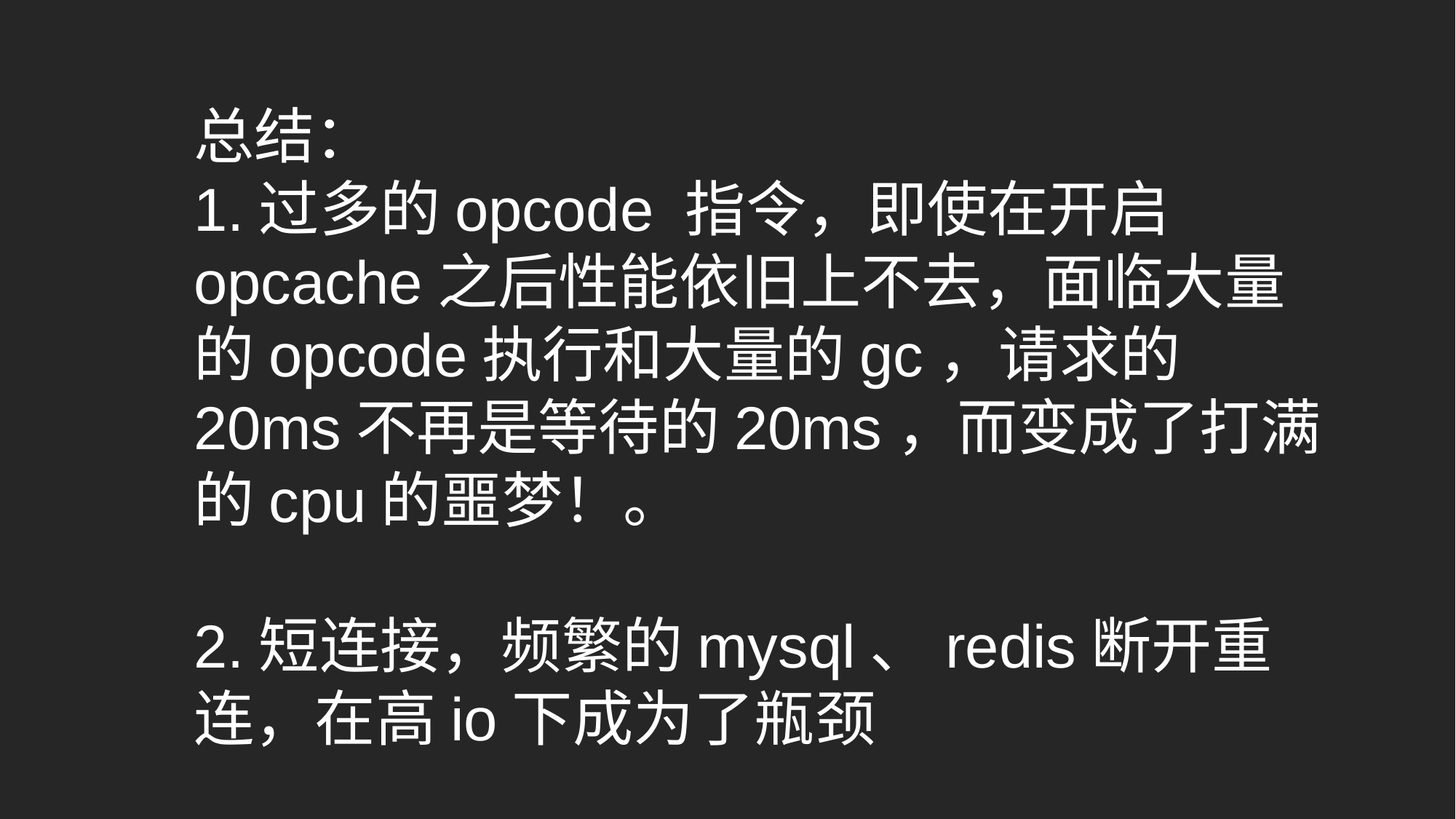

总结：
1.过多的opcode 指令，即使在开启opcache之后性能依旧上不去，面临大量的opcode执行和大量的gc，请求的20ms不再是等待的20ms，而变成了打满的cpu的噩梦！。

2.短连接，频繁的mysql、redis断开重连，在高io下成为了瓶颈